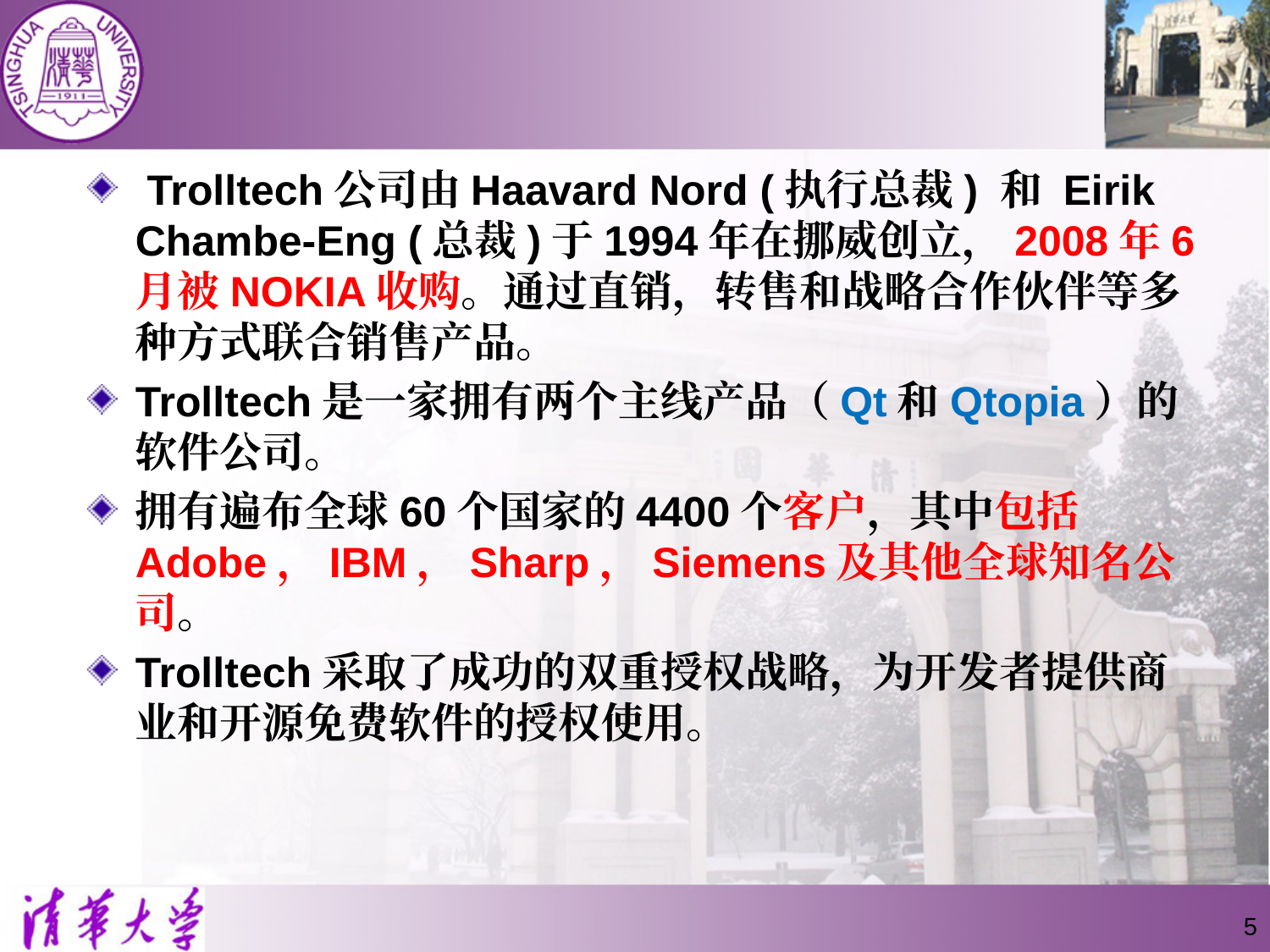

#
 Trolltech公司由Haavard Nord (执行总裁) 和 Eirik Chambe-Eng (总裁)于1994年在挪威创立，2008年6月被NOKIA收购。通过直销，转售和战略合作伙伴等多种方式联合销售产品。
Trolltech是一家拥有两个主线产品（Qt和Qtopia）的软件公司。
拥有遍布全球60个国家的4400个客户，其中包括Adobe，IBM，Sharp，Siemens及其他全球知名公司。
Trolltech采取了成功的双重授权战略，为开发者提供商业和开源免费软件的授权使用。
5